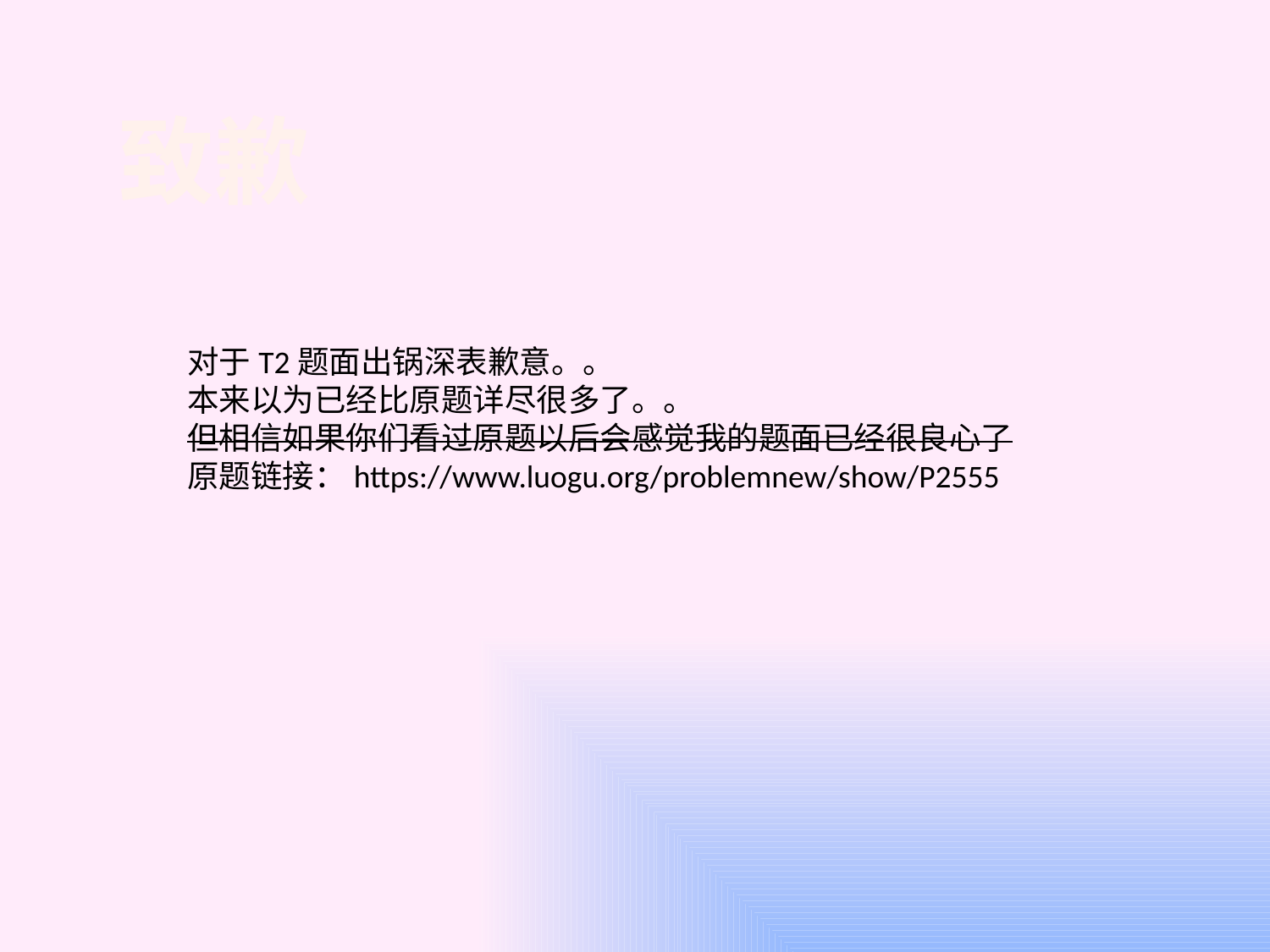

致歉
对于T2题面出锅深表歉意。。
本来以为已经比原题详尽很多了。。
但相信如果你们看过原题以后会感觉我的题面已经很良心了
原题链接：https://www.luogu.org/problemnew/show/P2555